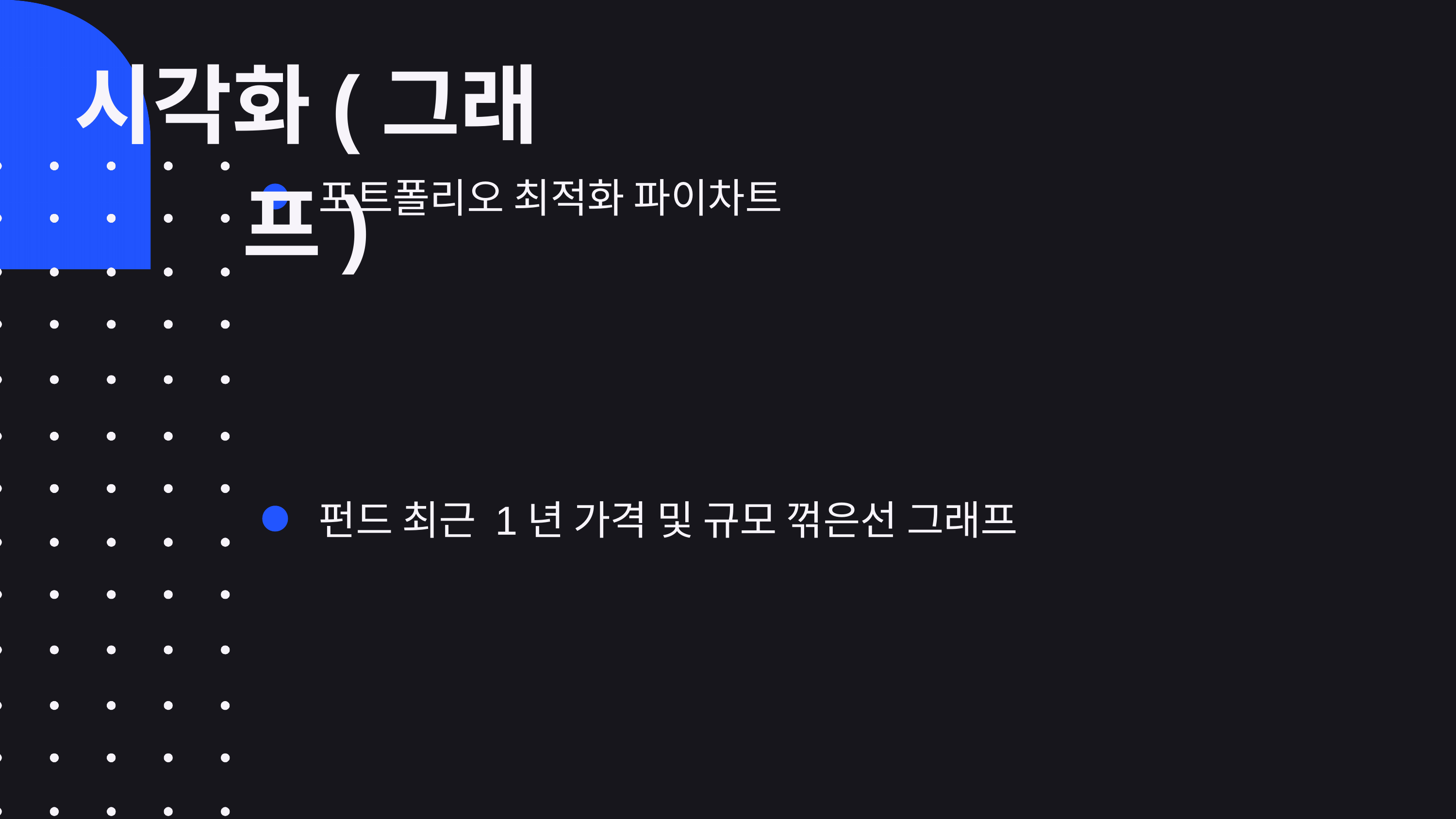

시각화(그래프)

포트폴리오 최적화 파이차트

펀드 최근 1년 가격 및 규모 꺾은선 그래프